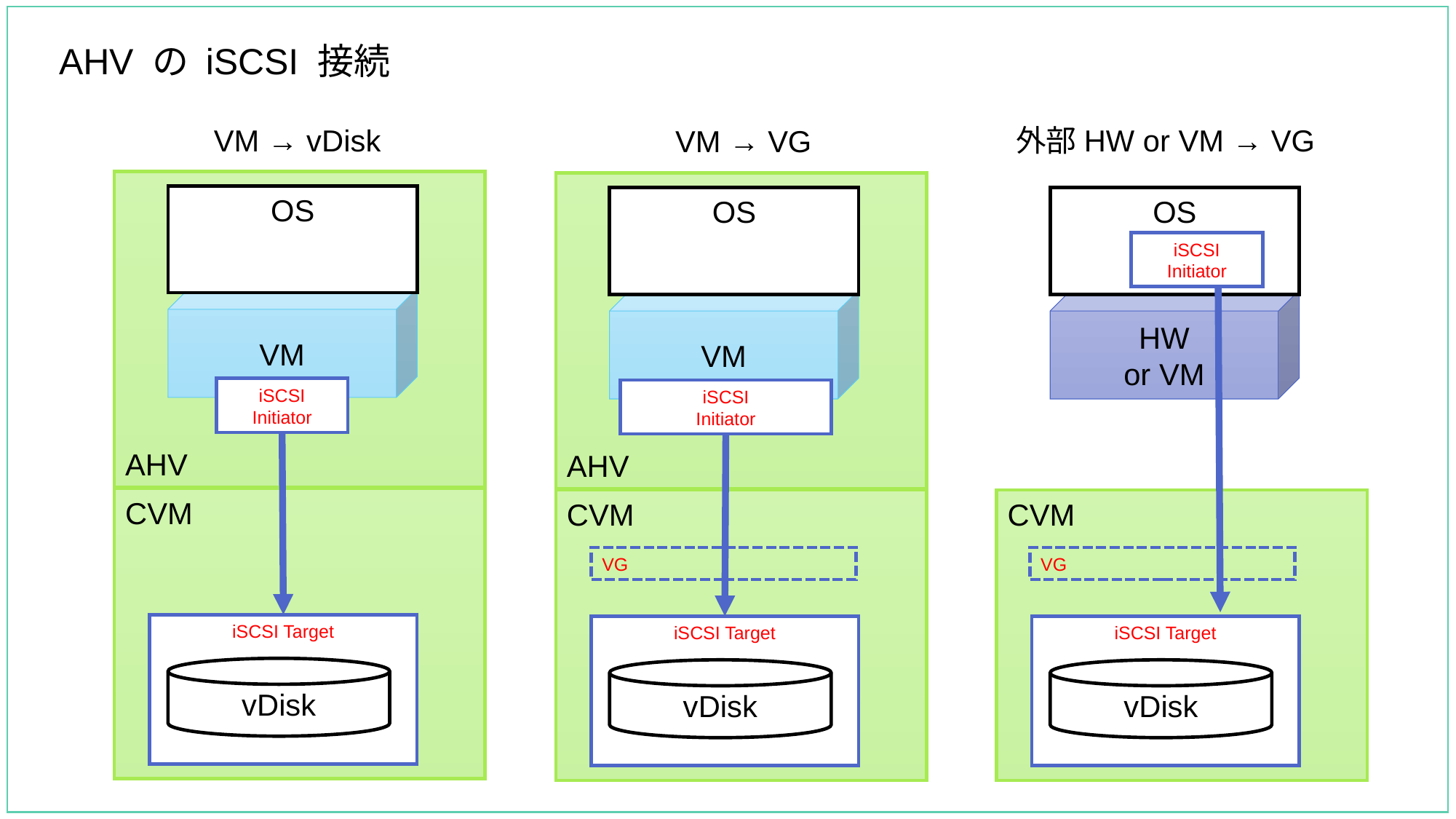

# AHV の iSCSI 接続
外部HW or VM → VG
VM → vDisk
VM → VG
AHV
AHV
OS
OS
OS
iSCSI
Initiator
VM
VM
HW
or VM
iSCSI
Initiator
iSCSI
Initiator
CVM
CVM
CVM
VG
VG
iSCSI Target
iSCSI Target
iSCSI Target
vDisk
vDisk
vDisk